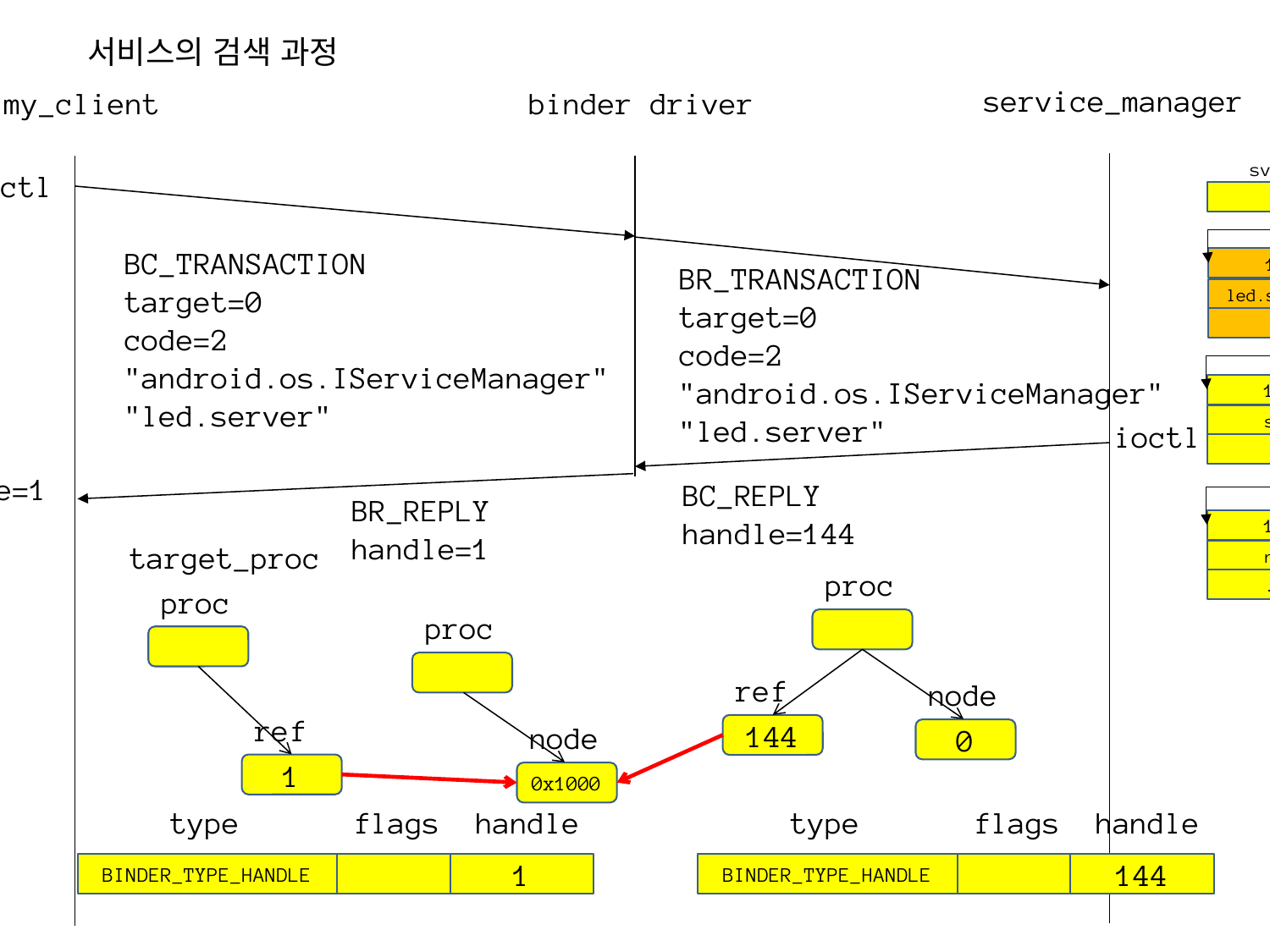

서비스의 검색 과정
service_manager
my_client
binder driver
svclist
ioctl

BC_TRANSACTION
target=0
code=2
"android.os.IServiceManager"
"led.server"
handle
144
BR_TRANSACTION
target=0
code=2
"android.os.IServiceManager"
"led.server"
name
led.service
next

143
sip
ioctl

handle=1
BC_REPLY
handle=144
BR_REPLY
handle=1
142
target_proc
nfc
proc
...
proc
proc

ref
node
ref
node
144
0
1
0x1000
flags
flags
type
handle
type
handle
BINDER_TYPE_HANDLE

1
BINDER_TYPE_HANDLE

144